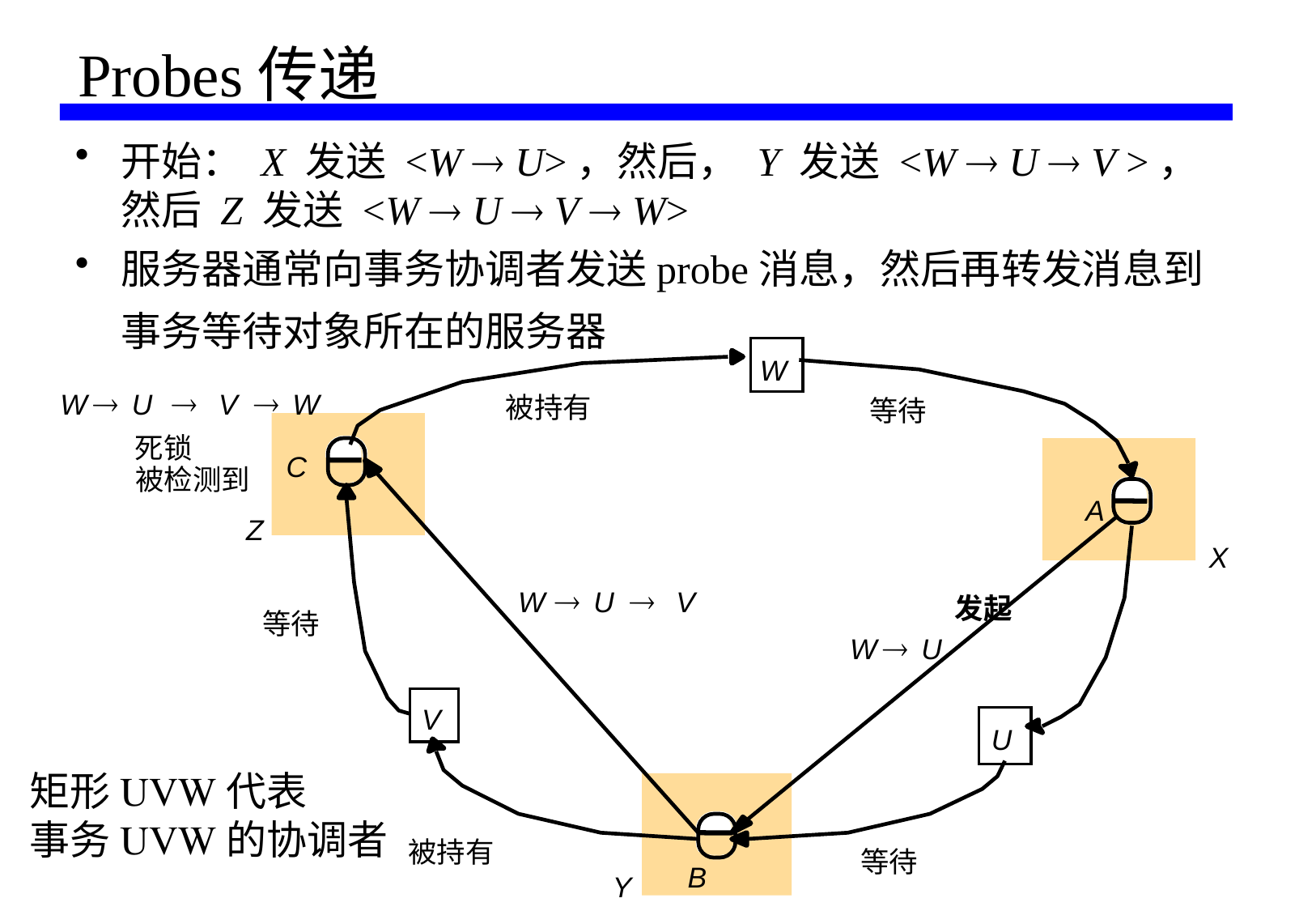

# Probes传递
开始： X 发送 <W → U>，然后， Y 发送 <W → U → V >，然后 Z 发送 <W → U → V → W>
服务器通常向事务协调者发送probe消息，然后再转发消息到事务等待对象所在的服务器

W

→
→
→
W
 U
  V
 W
被持有
等待

死锁

C

被检测到

A

Z

X
→
→
W
 U
  V
发起
等待
→
W
 U

V

U

被持有

等待
B
Y

矩形UVW代表
事务UVW的协调者